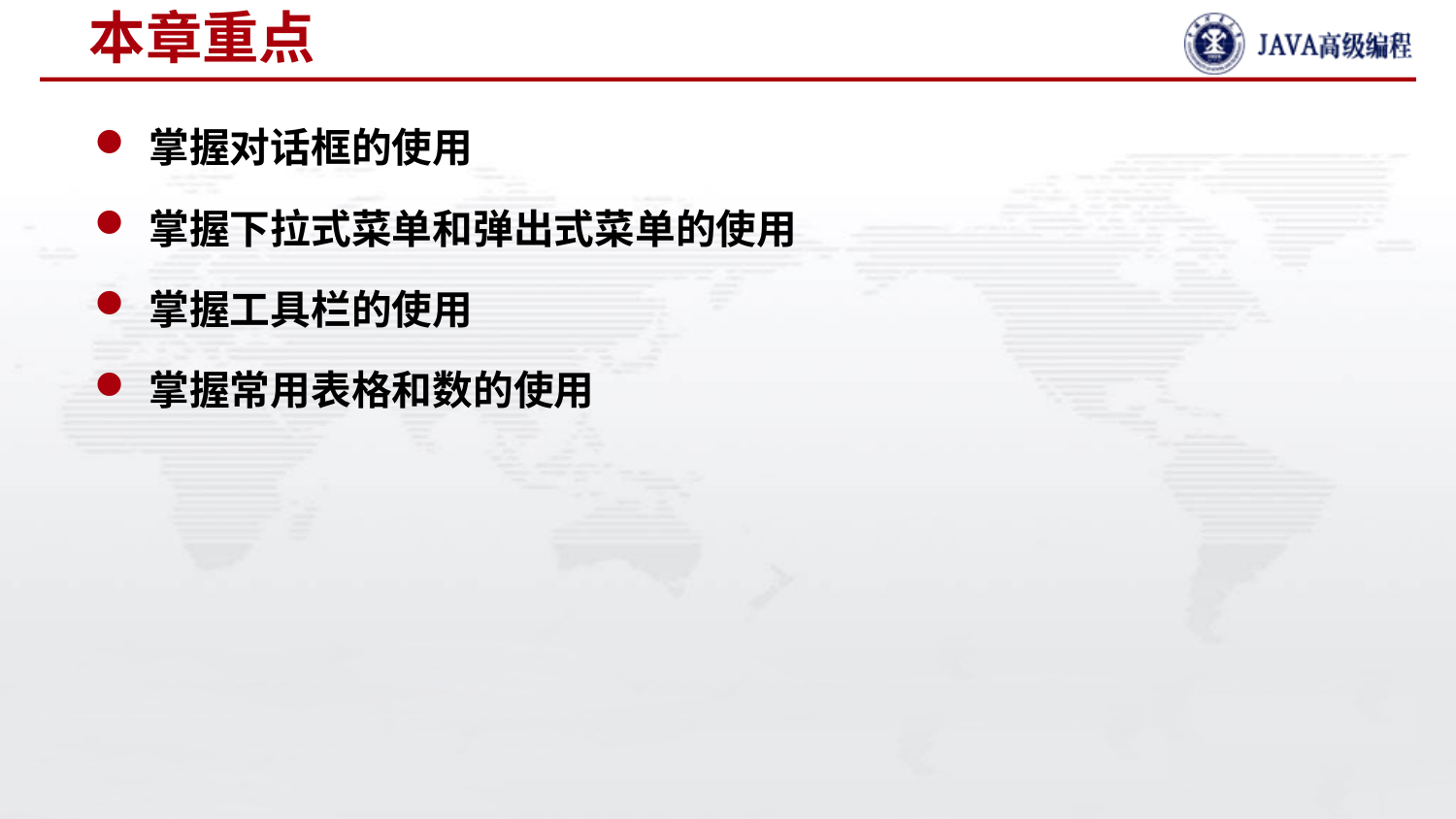

# 本章重点
掌握对话框的使用
掌握下拉式菜单和弹出式菜单的使用
掌握工具栏的使用
掌握常用表格和数的使用